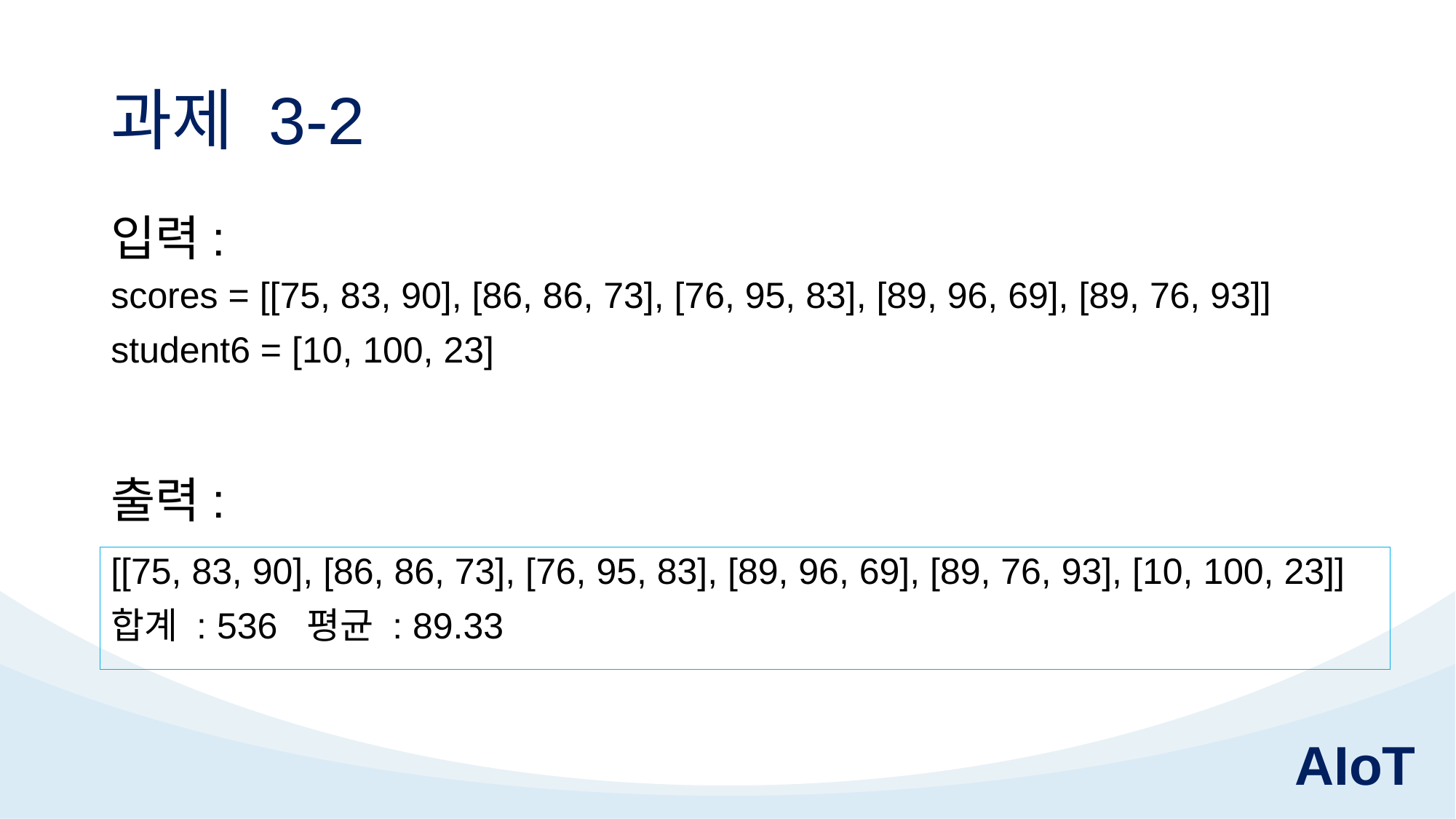

# 과제 3-2
입력:
scores = [[75, 83, 90], [86, 86, 73], [76, 95, 83], [89, 96, 69], [89, 76, 93]]
student6 = [10, 100, 23]
출력:
[[75, 83, 90], [86, 86, 73], [76, 95, 83], [89, 96, 69], [89, 76, 93], [10, 100, 23]]
합계 : 536  평균 : 89.33